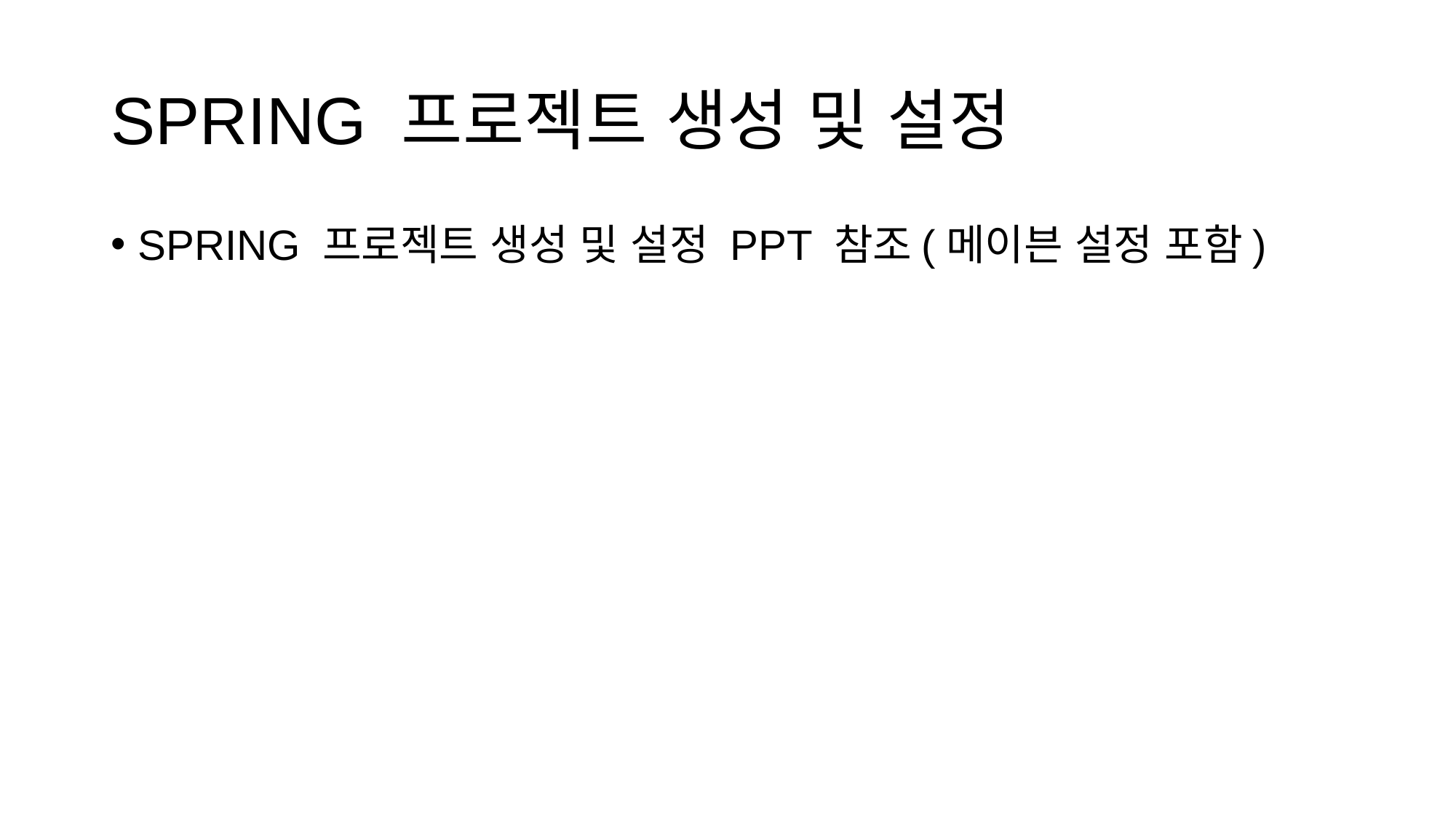

# SPRING 프로젝트 생성 및 설정
SPRING 프로젝트 생성 및 설정 PPT 참조(메이븐 설정 포함)